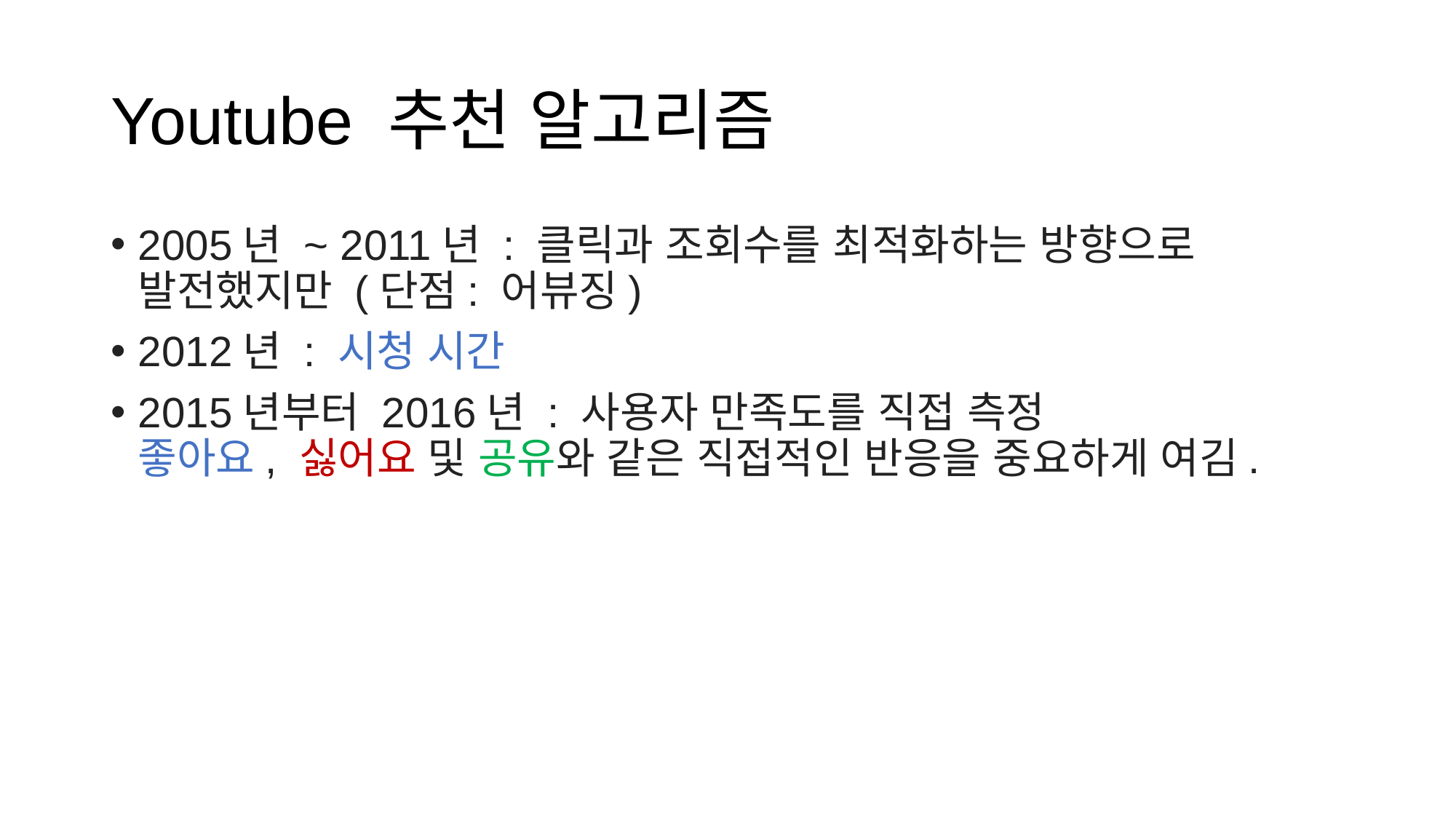

# Youtube 추천 알고리즘
2005년 ~ 2011년 : 클릭과 조회수를 최적화하는 방향으로 발전했지만 (단점: 어뷰징)
2012년 : 시청 시간
2015년부터 2016년 : 사용자 만족도를 직접 측정
좋아요, 싫어요 및 공유와 같은 직접적인 반응을 중요하게 여김.